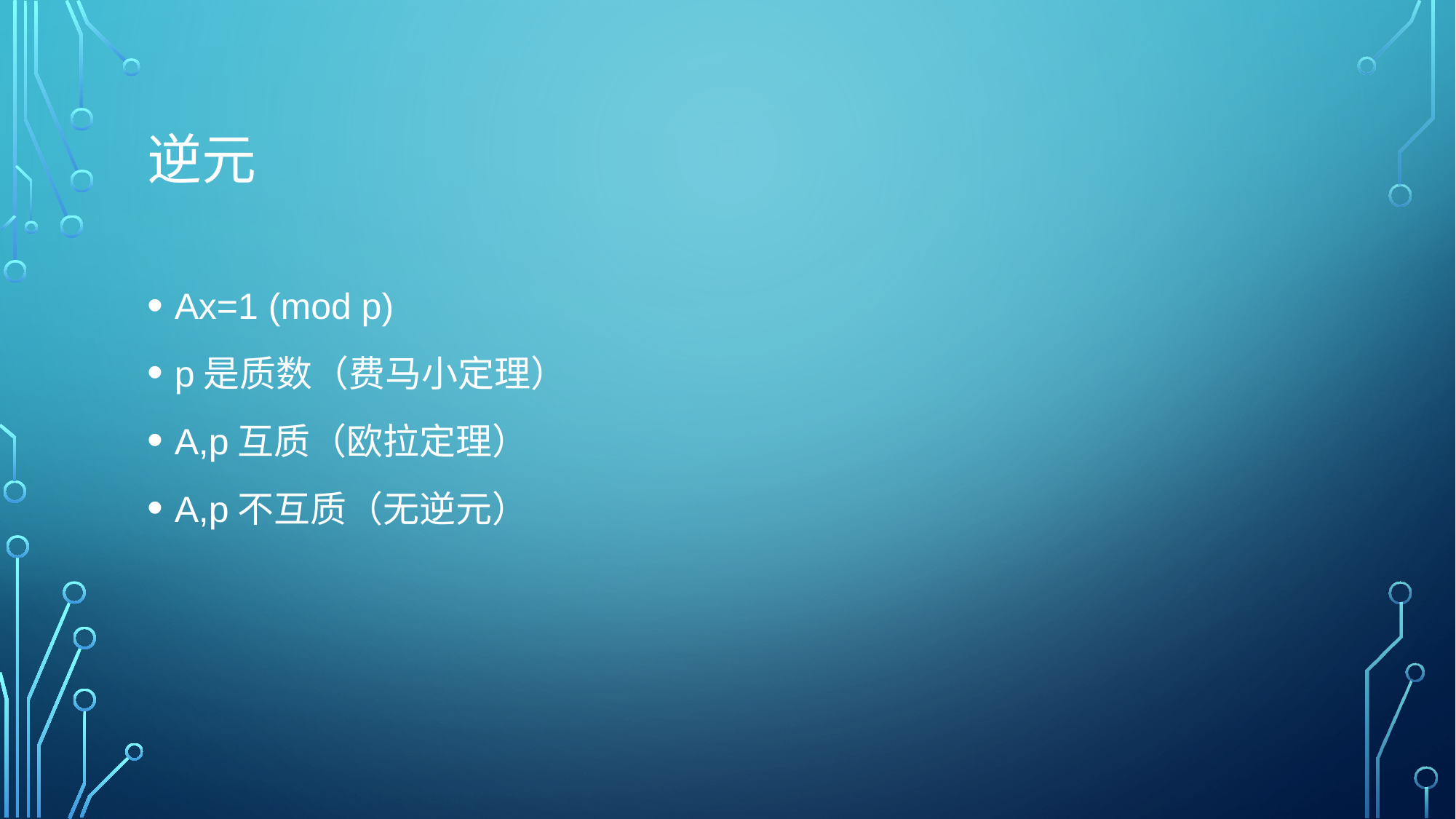

# 逆元
Ax=1 (mod p)
p是质数（费马小定理）
A,p互质（欧拉定理）
A,p不互质（无逆元）